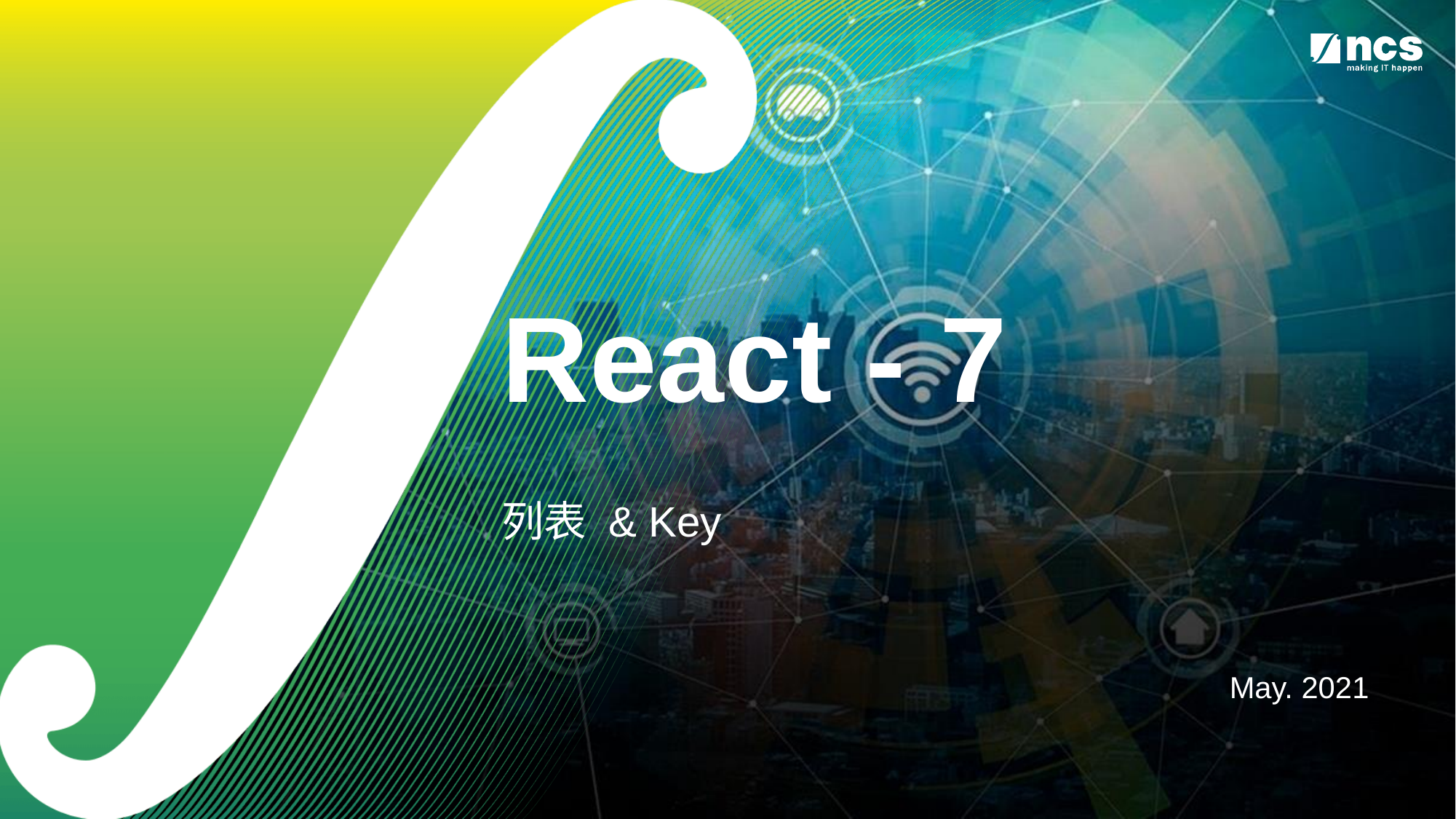

# React - 7 列表 & Key
May. 2021